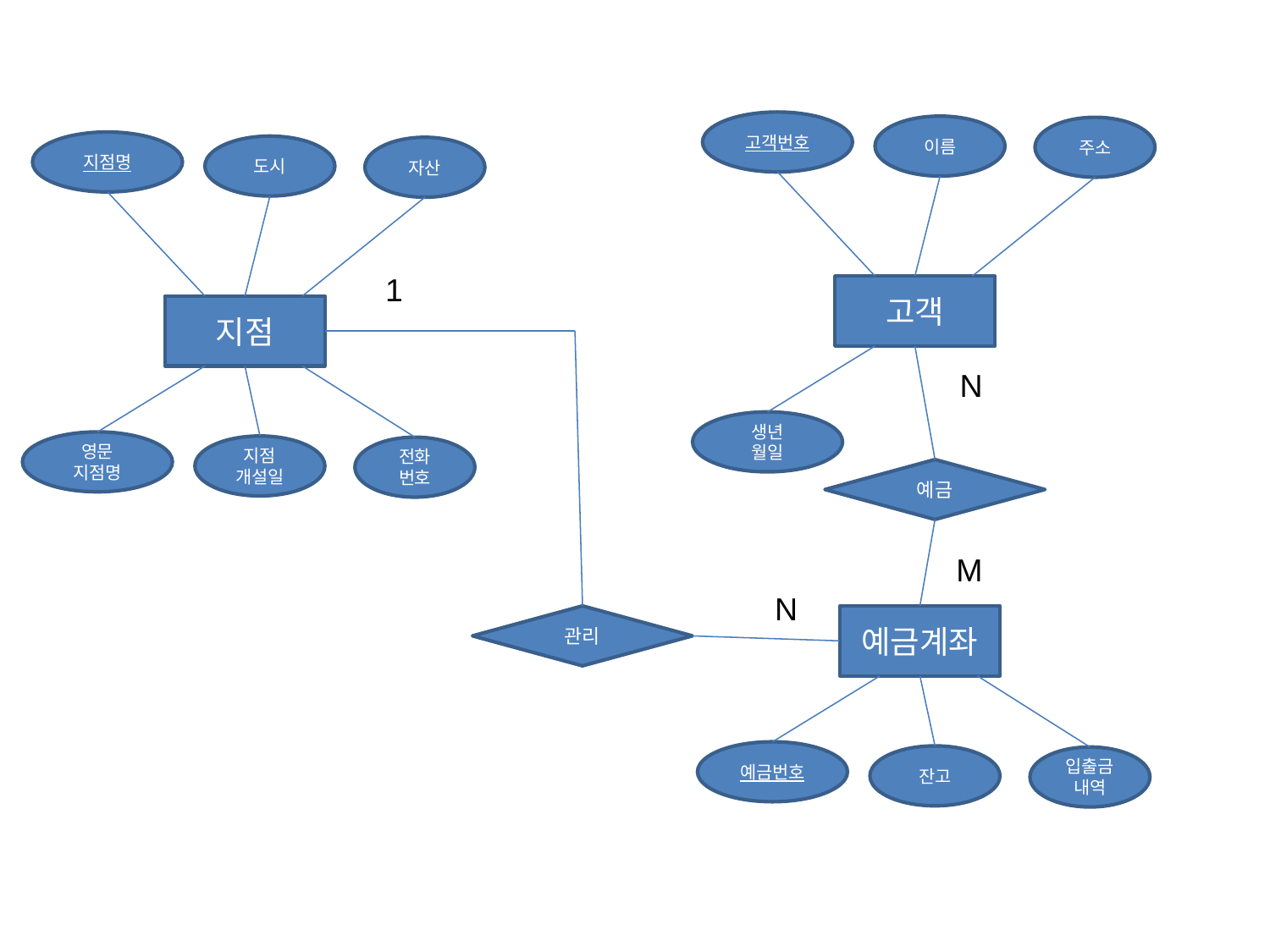

고객번호
이름
주소
지점명
도시
자산
1
고객
지점
N
생년
월일
영문
지점명
지점
개설일
전화
번호
예금
M
N
관리
예금계좌
예금번호
잔고
입출금
내역